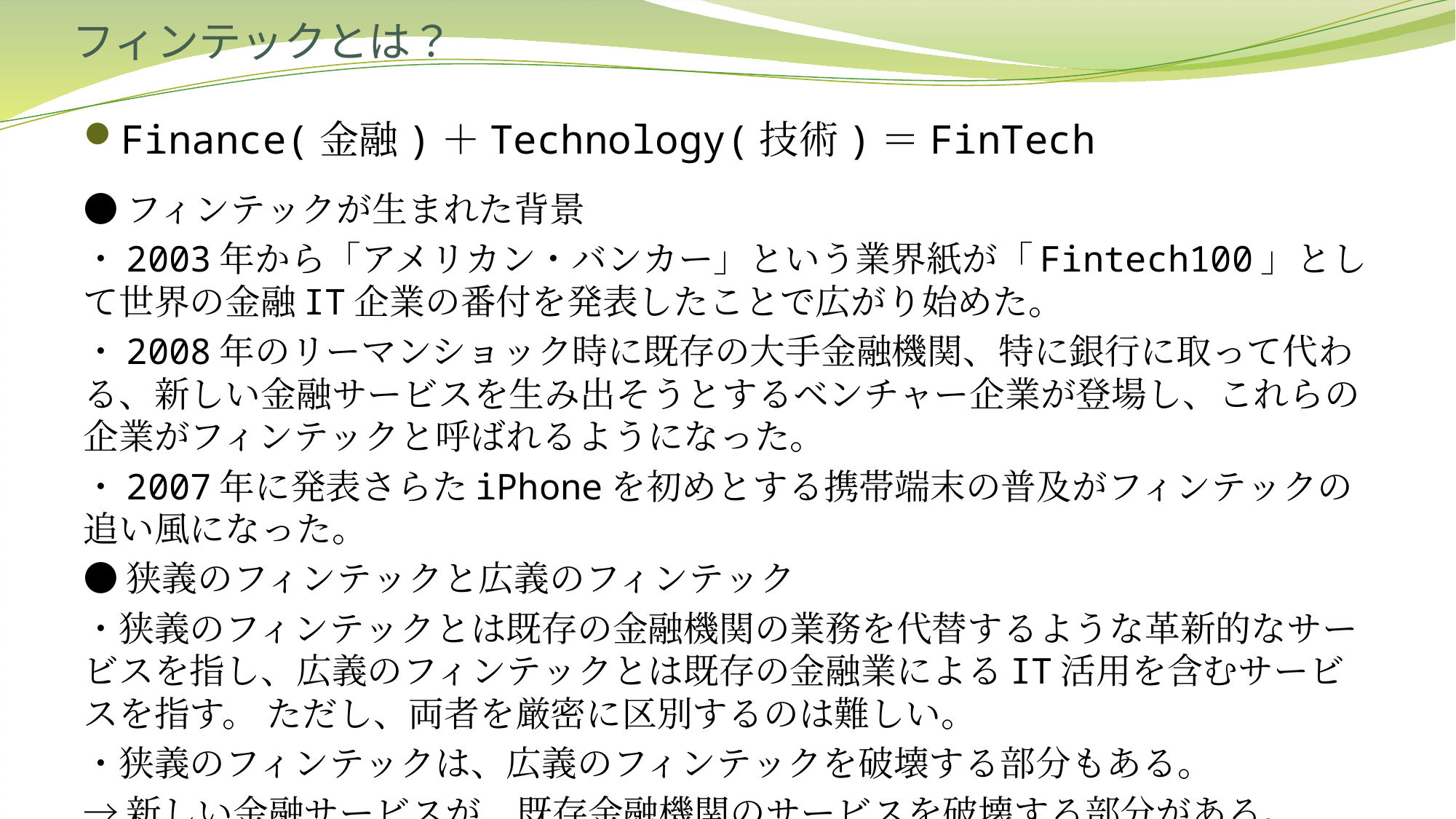

# フィンテックとは？
Finance(金融)＋Technology(技術)＝FinTech
●フィンテックが生まれた背景
・2003年から「アメリカン・バンカー」という業界紙が「Fintech100」として世界の金融IT企業の番付を発表したことで広がり始めた。
・2008年のリーマンショック時に既存の大手金融機関、特に銀行に取って代わる、新しい金融サービスを生み出そうとするベンチャー企業が登場し、これらの企業がフィンテックと呼ばれるようになった。
・2007年に発表さらたiPhoneを初めとする携帯端末の普及がフィンテックの追い風になった。
●狭義のフィンテックと広義のフィンテック
・狭義のフィンテックとは既存の金融機関の業務を代替するような革新的なサービスを指し、広義のフィンテックとは既存の金融業によるIT活用を含むサービスを指す。 ただし、両者を厳密に区別するのは難しい。
・狭義のフィンテックは、広義のフィンテックを破壊する部分もある。
→新しい金融サービスが、既存金融機関のサービスを破壊する部分がある。